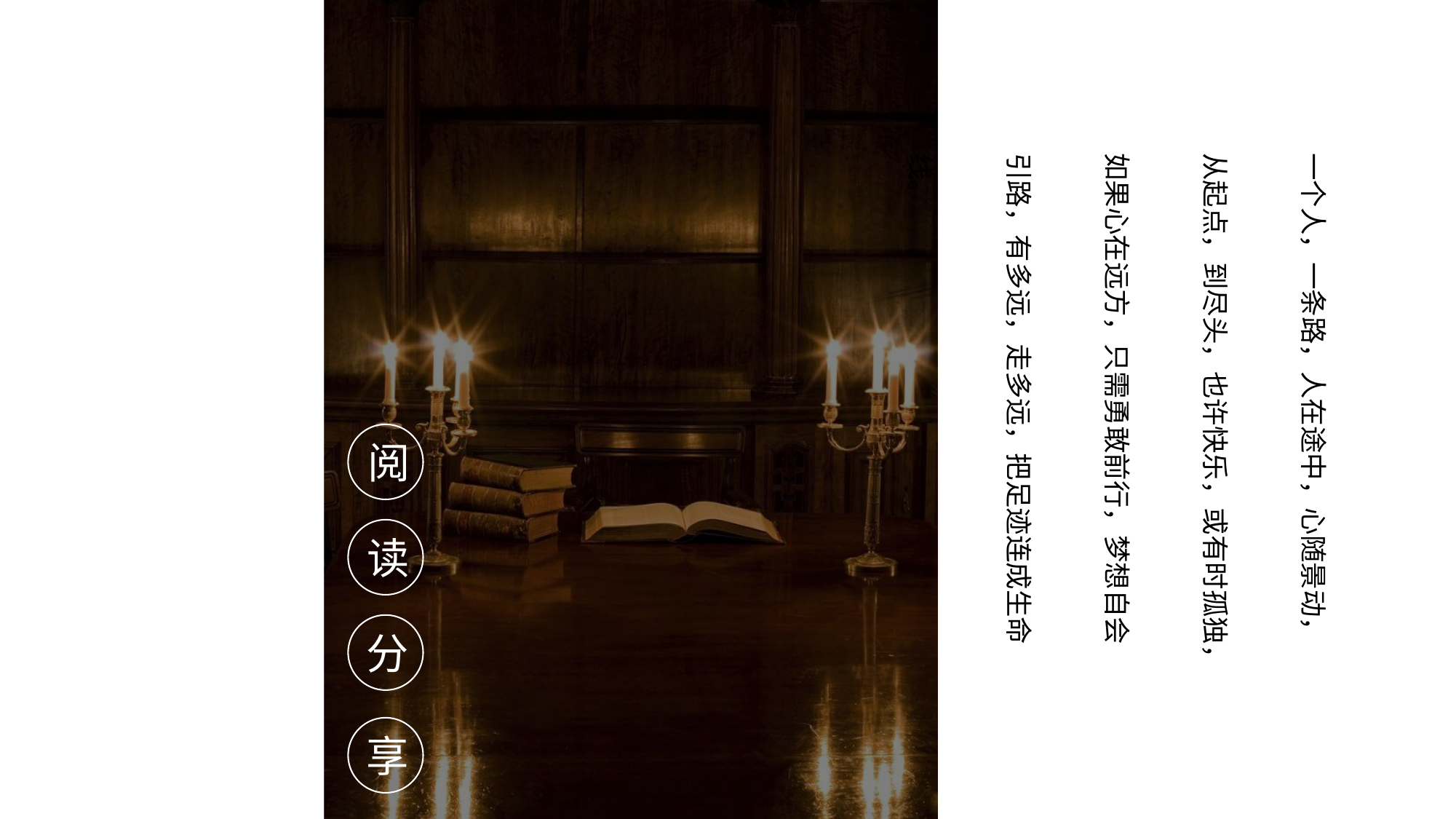

一个人，一条路，人在途中，心随景动，从起点，到尽头，也许快乐，或有时孤独，如果心在远方，只需勇敢前行，梦想自会引路，有多远，走多远，把足迹连成生命线。

阅

读

分

享
延迟